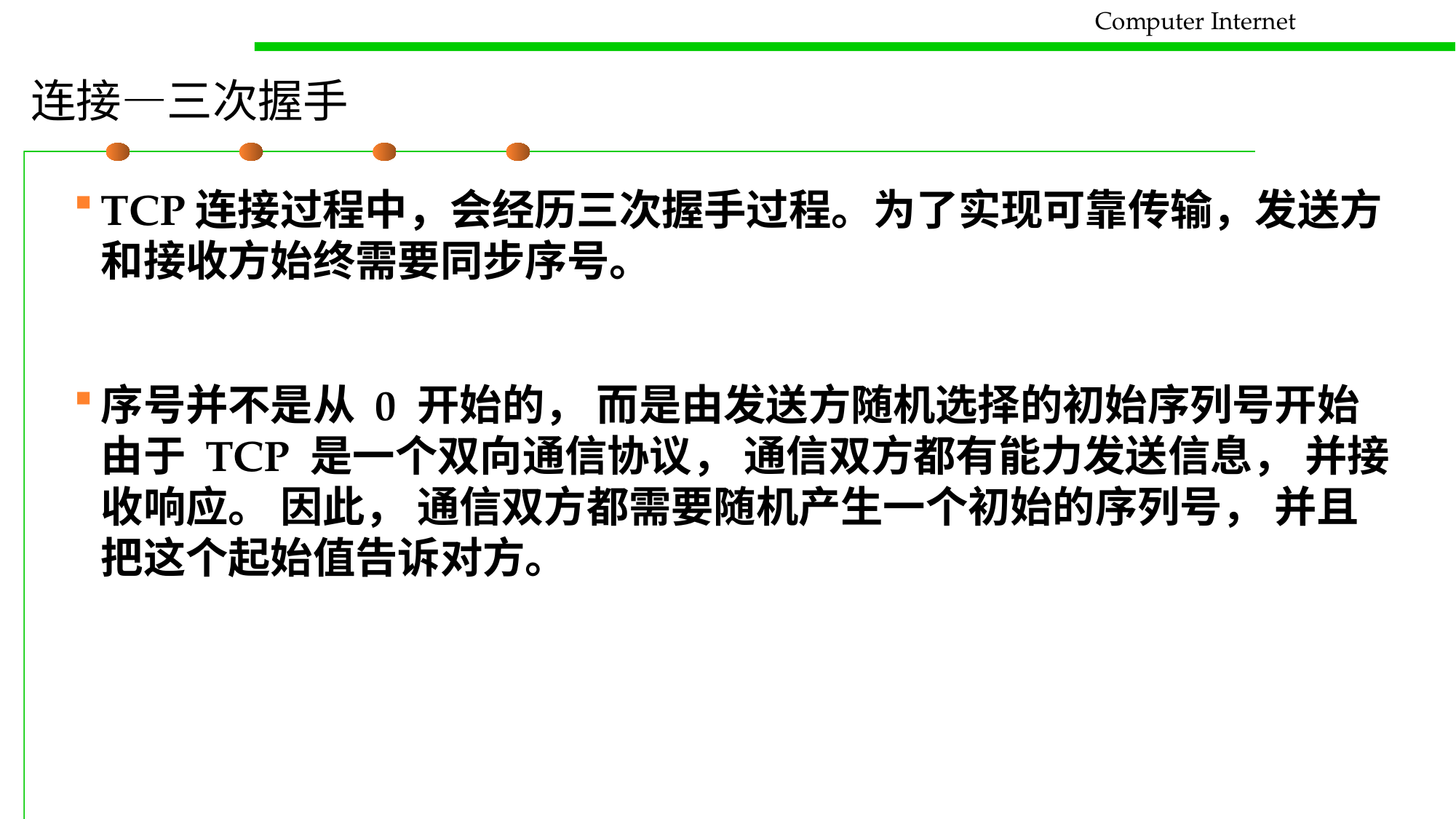

# 连接—三次握手
TCP连接过程中，会经历三次握手过程。为了实现可靠传输，发送方和接收方始终需要同步序号。

序号并不是从 0 开始的， 而是由发送方随机选择的初始序列号开始  由于 TCP 是一个双向通信协议， 通信双方都有能力发送信息， 并接收响应。 因此， 通信双方都需要随机产生一个初始的序列号， 并且把这个起始值告诉对方。